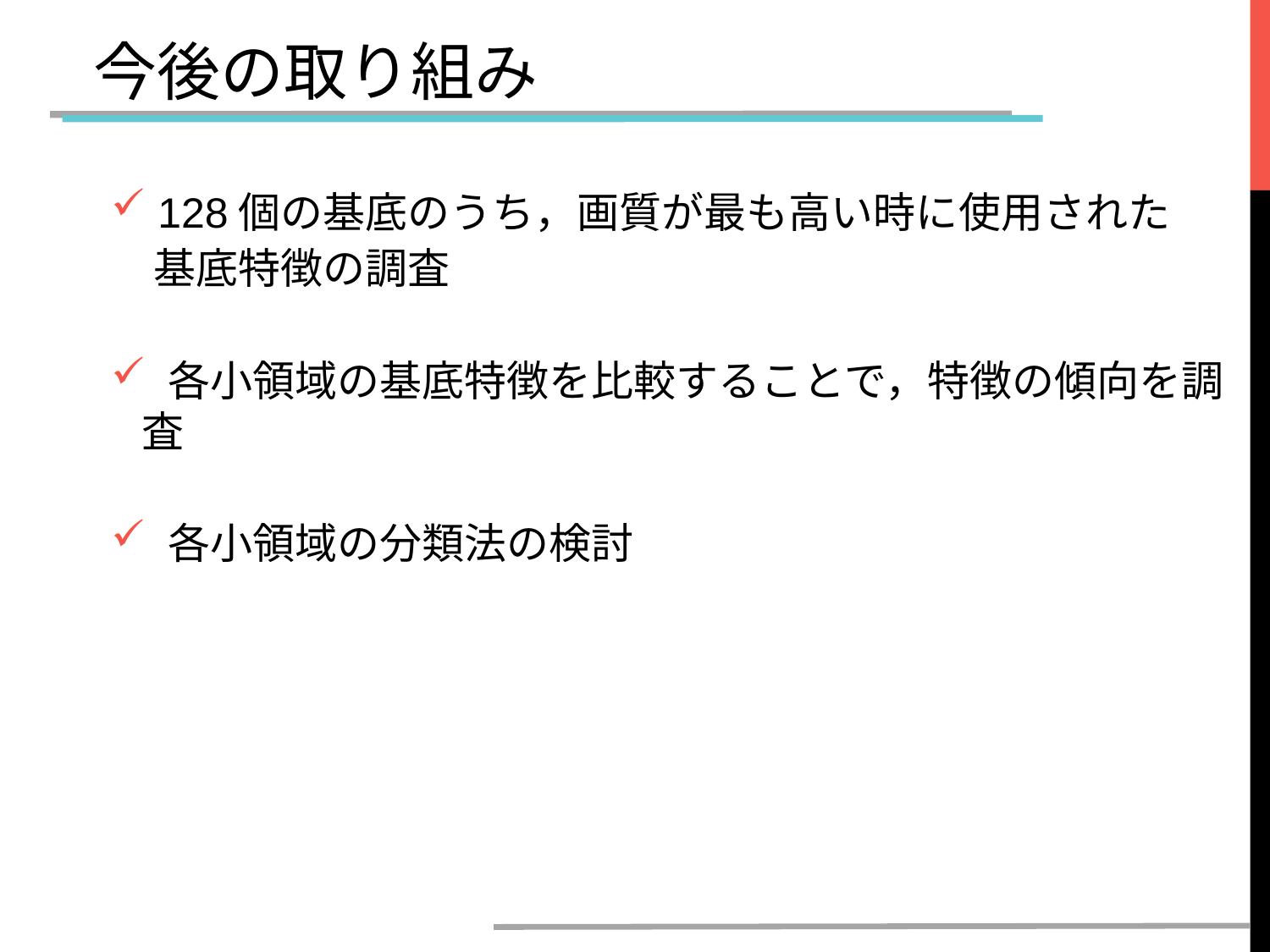

# 今後の取り組み
15
 128個の基底のうち，画質が最も高い時に使用された
　基底特徴の調査

 各小領域の基底特徴を比較することで，特徴の傾向を調査

 各小領域の分類法の検討